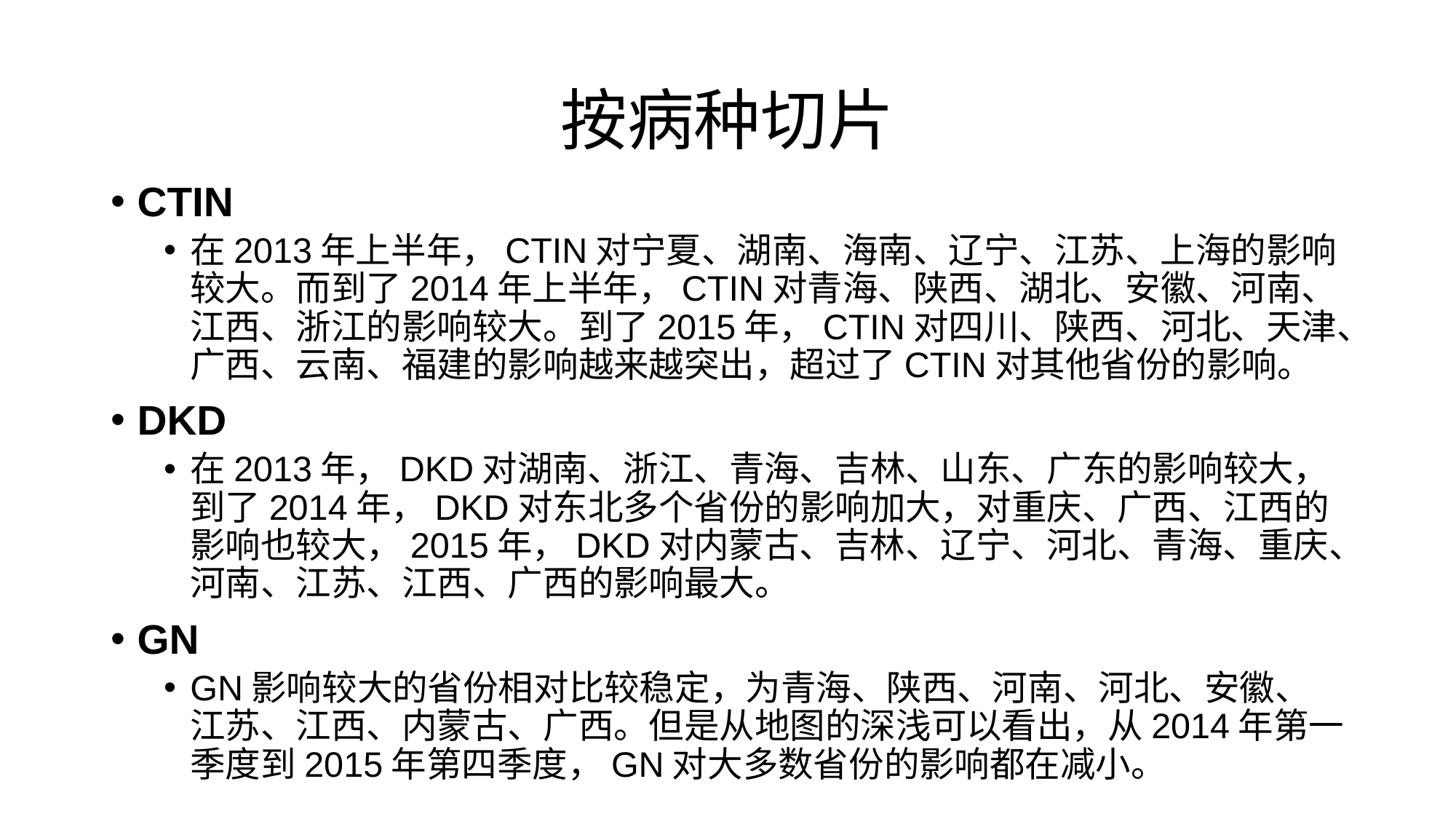

# 按病种切片
CTIN
在2013年上半年，CTIN对宁夏、湖南、海南、辽宁、江苏、上海的影响较大。而到了2014年上半年，CTIN对青海、陕西、湖北、安徽、河南、江西、浙江的影响较大。到了2015年，CTIN对四川、陕西、河北、天津、广西、云南、福建的影响越来越突出，超过了CTIN对其他省份的影响。
DKD
在2013年，DKD对湖南、浙江、青海、吉林、山东、广东的影响较大，到了2014年，DKD对东北多个省份的影响加大，对重庆、广西、江西的影响也较大，2015年，DKD对内蒙古、吉林、辽宁、河北、青海、重庆、河南、江苏、江西、广西的影响最大。
GN
GN影响较大的省份相对比较稳定，为青海、陕西、河南、河北、安徽、江苏、江西、内蒙古、广西。但是从地图的深浅可以看出，从2014年第一季度到2015年第四季度，GN对大多数省份的影响都在减小。